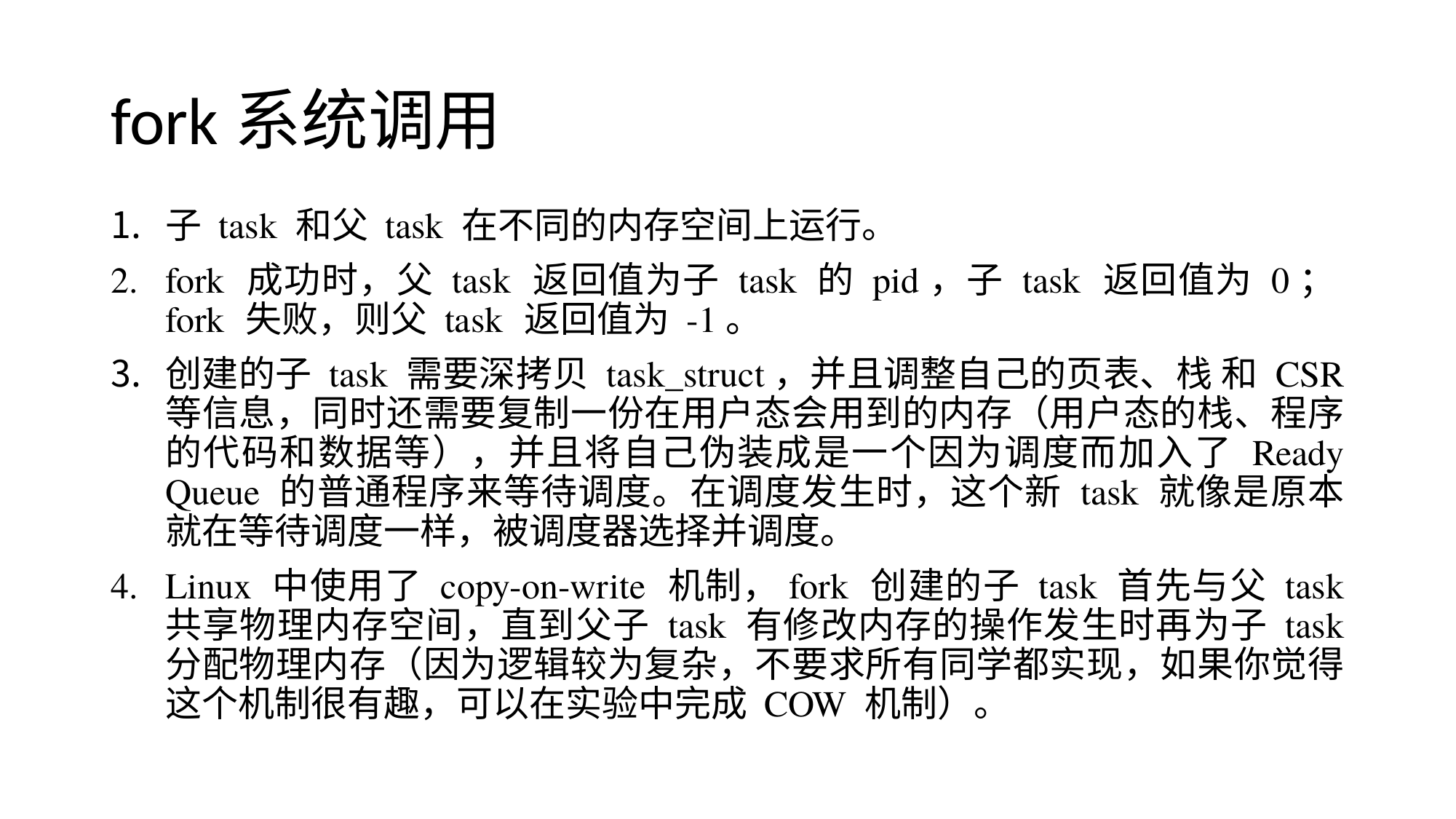

# fork系统调用
子 task 和父 task 在不同的内存空间上运行。
fork 成功时，父 task 返回值为子 task 的 pid，子 task 返回值为 0；fork 失败，则父 task 返回值为 -1。
创建的子 task 需要深拷贝 task_struct，并且调整自己的页表、栈 和 CSR 等信息，同时还需要复制一份在用户态会用到的内存（用户态的栈、程序的代码和数据等），并且将自己伪装成是一个因为调度而加入了 Ready Queue 的普通程序来等待调度。在调度发生时，这个新 task 就像是原本就在等待调度一样，被调度器选择并调度。
Linux 中使用了 copy-on-write 机制，fork 创建的子 task 首先与父 task 共享物理内存空间，直到父子 task 有修改内存的操作发生时再为子 task 分配物理内存（因为逻辑较为复杂，不要求所有同学都实现，如果你觉得这个机制很有趣，可以在实验中完成 COW 机制）。